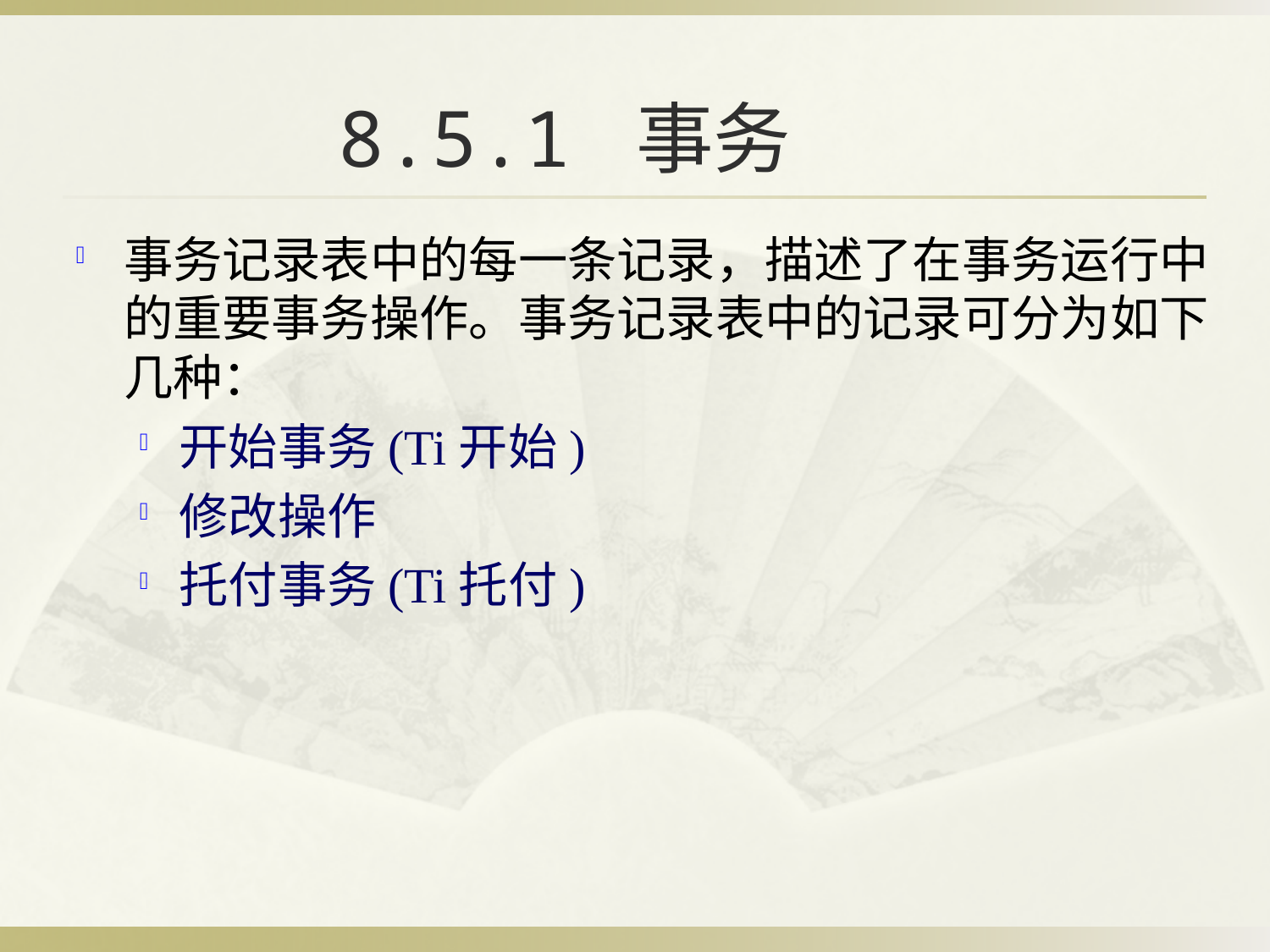

# 8.5.1 事务
事务记录表中的每一条记录，描述了在事务运行中的重要事务操作。事务记录表中的记录可分为如下几种：
开始事务(Ti开始)
修改操作
托付事务(Ti托付)